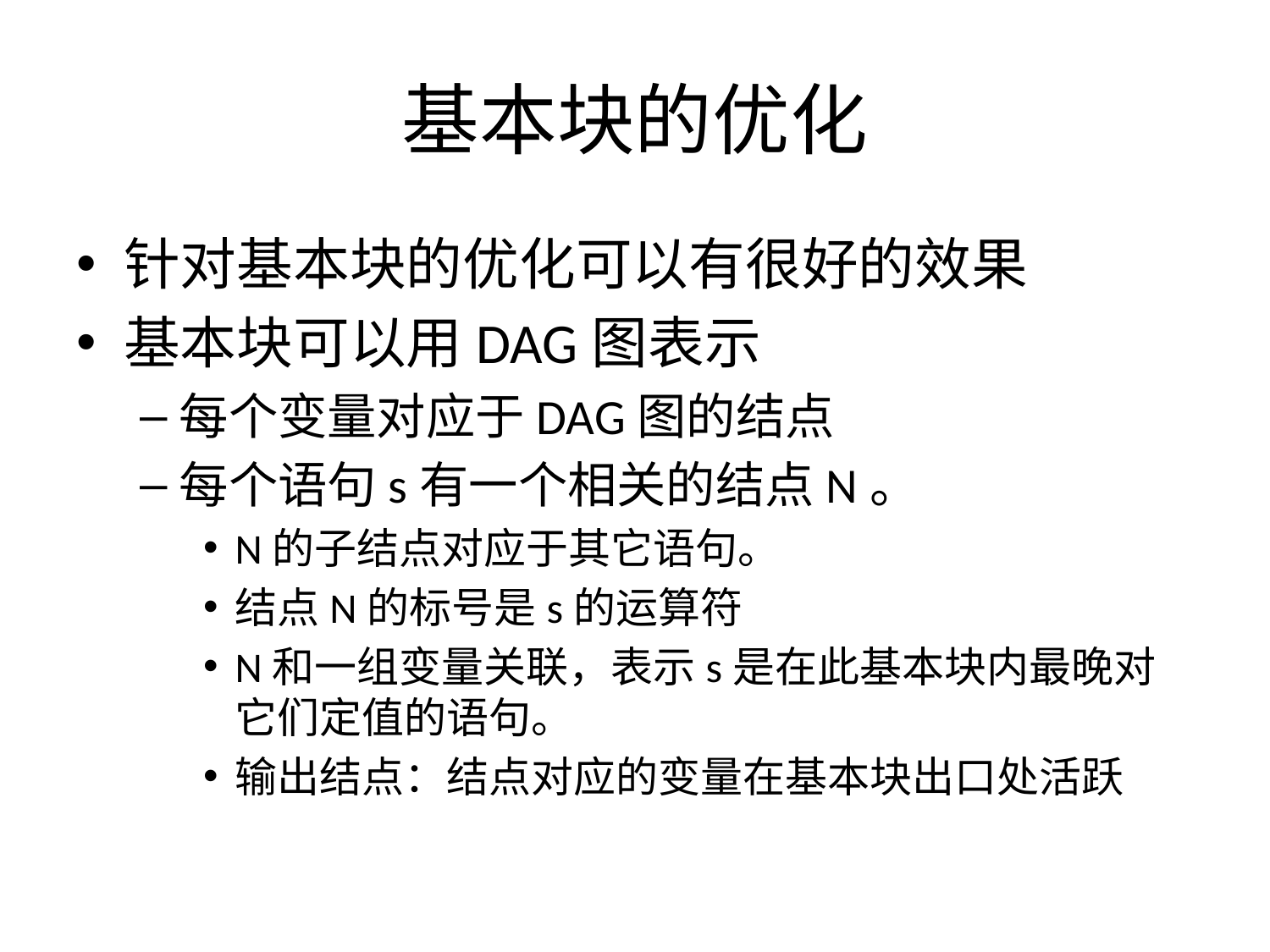

# 基本块的优化
针对基本块的优化可以有很好的效果
基本块可以用DAG图表示
每个变量对应于DAG图的结点
每个语句s有一个相关的结点N。
N的子结点对应于其它语句。
结点N的标号是s的运算符
N和一组变量关联，表示s是在此基本块内最晚对它们定值的语句。
输出结点：结点对应的变量在基本块出口处活跃